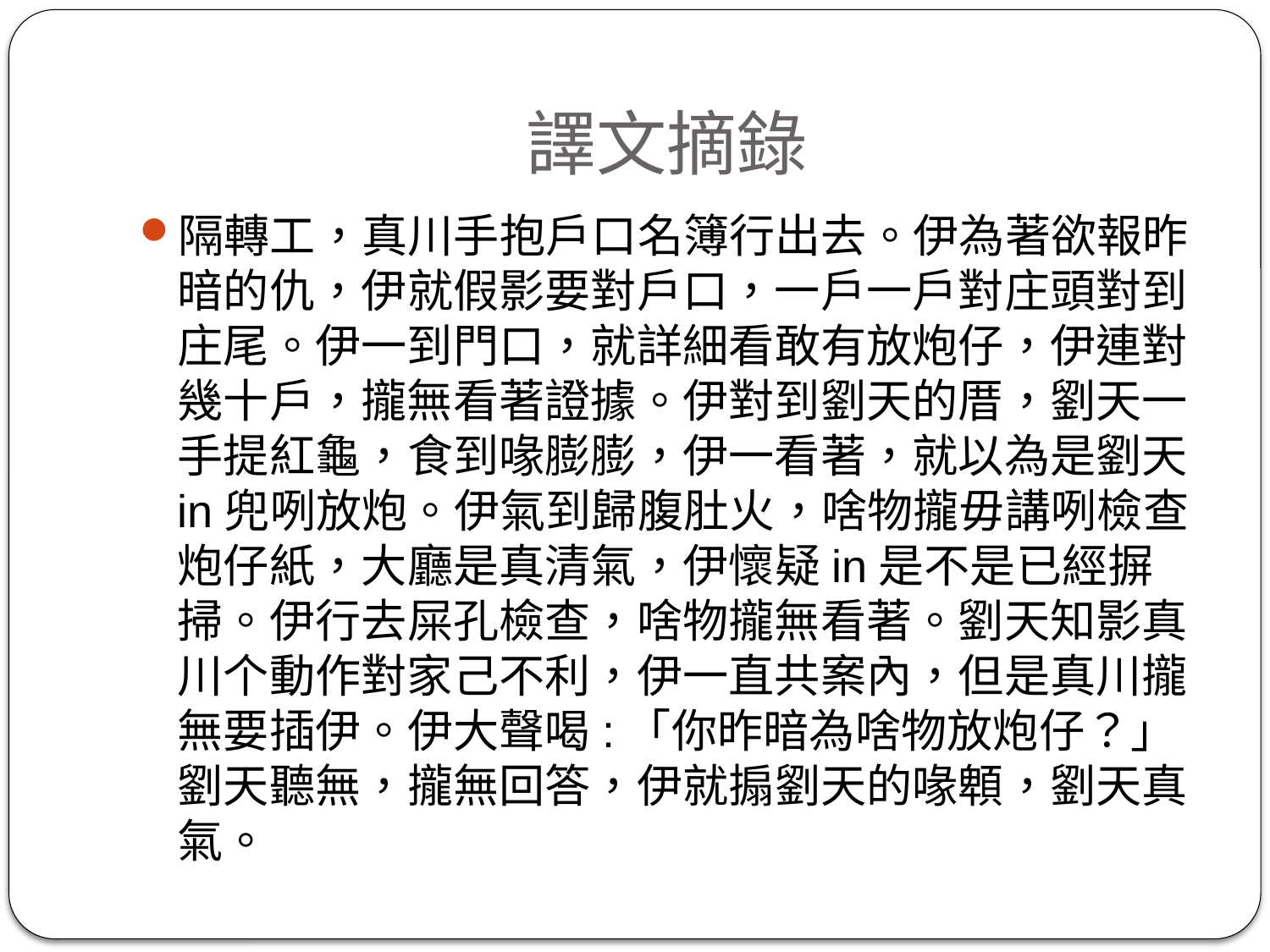

# 譯文摘錄
隔轉工，真川手抱戶口名簿行出去。伊為著欲報昨暗的仇，伊就假影要對戶口，一戶一戶對庄頭對到庄尾。伊一到門口，就詳細看敢有放炮仔，伊連對幾十戶，攏無看著證據。伊對到劉天的厝，劉天一手提紅龜，食到喙膨膨，伊一看著，就以為是劉天in兜咧放炮。伊氣到歸腹肚火，啥物攏毋講咧檢查炮仔紙，大廳是真清氣，伊懷疑in是不是已經摒掃。伊行去屎孔檢查，啥物攏無看著。劉天知影真川个動作對家己不利，伊一直共案內，但是真川攏無要插伊。伊大聲喝:「你昨暗為啥物放炮仔？」劉天聽無，攏無回答，伊就搧劉天的喙䫌，劉天真氣。